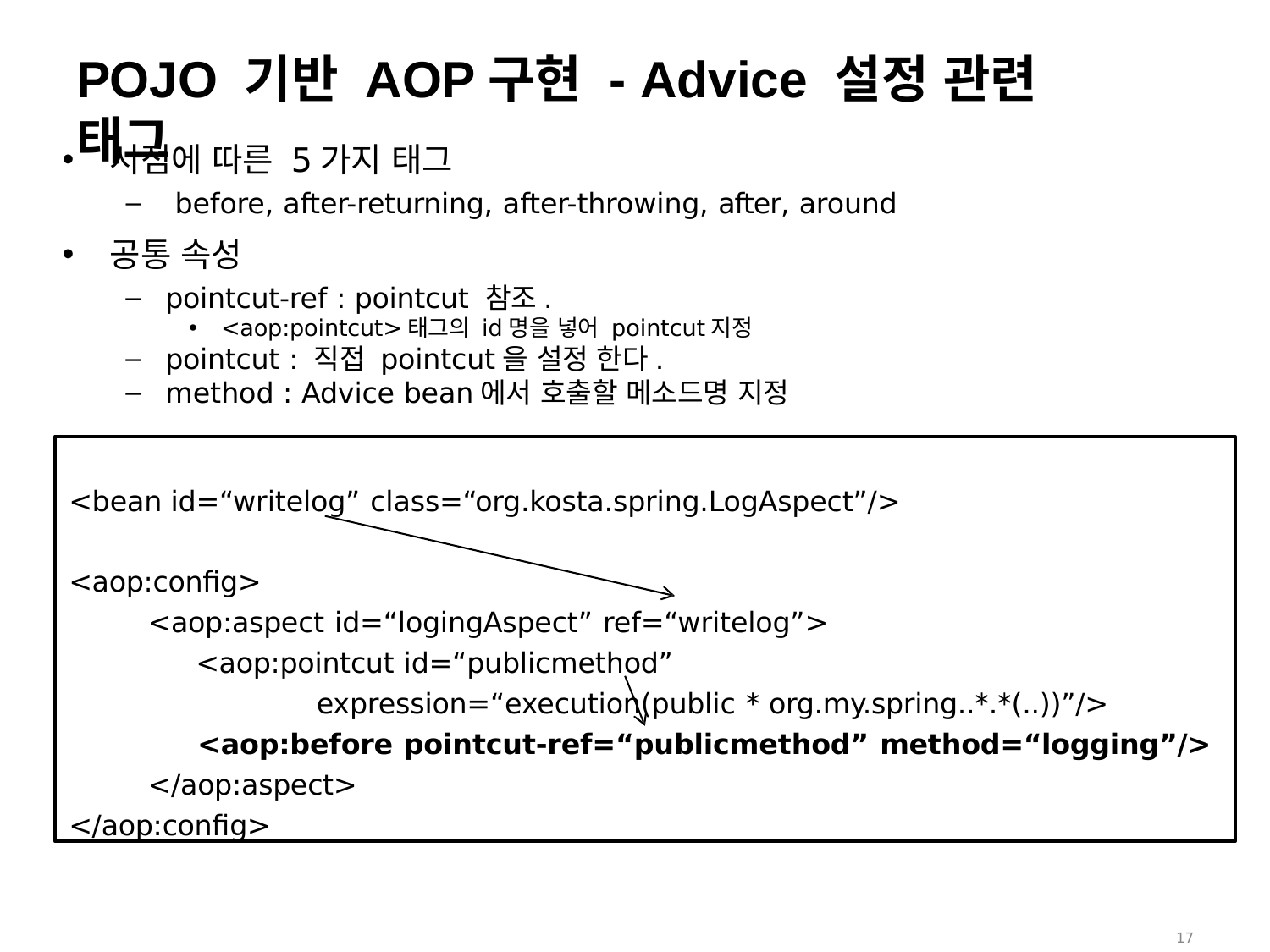

# POJO 기반 AOP구현 - Advice 설정 관련 태그
시점에 따른 5가지 태그
before, after-returning, after-throwing, after, around
공통 속성
pointcut-ref : pointcut 참조.
<aop:pointcut>태그의 id명을 넣어 pointcut지정
pointcut : 직접 pointcut을 설정 한다.
method : Advice bean에서 호출할 메소드명 지정

<bean id=“writelog” class=“org.kosta.spring.LogAspect”/>

<aop:config>
<aop:aspect id=“logingAspect” ref=“writelog”>
<aop:pointcut id=“publicmethod”
expression=“execution(public * org.my.spring..*.*(..))”/>
<aop:before pointcut-ref=“publicmethod” method=“logging”/>
</aop:aspect>
</aop:config>

17